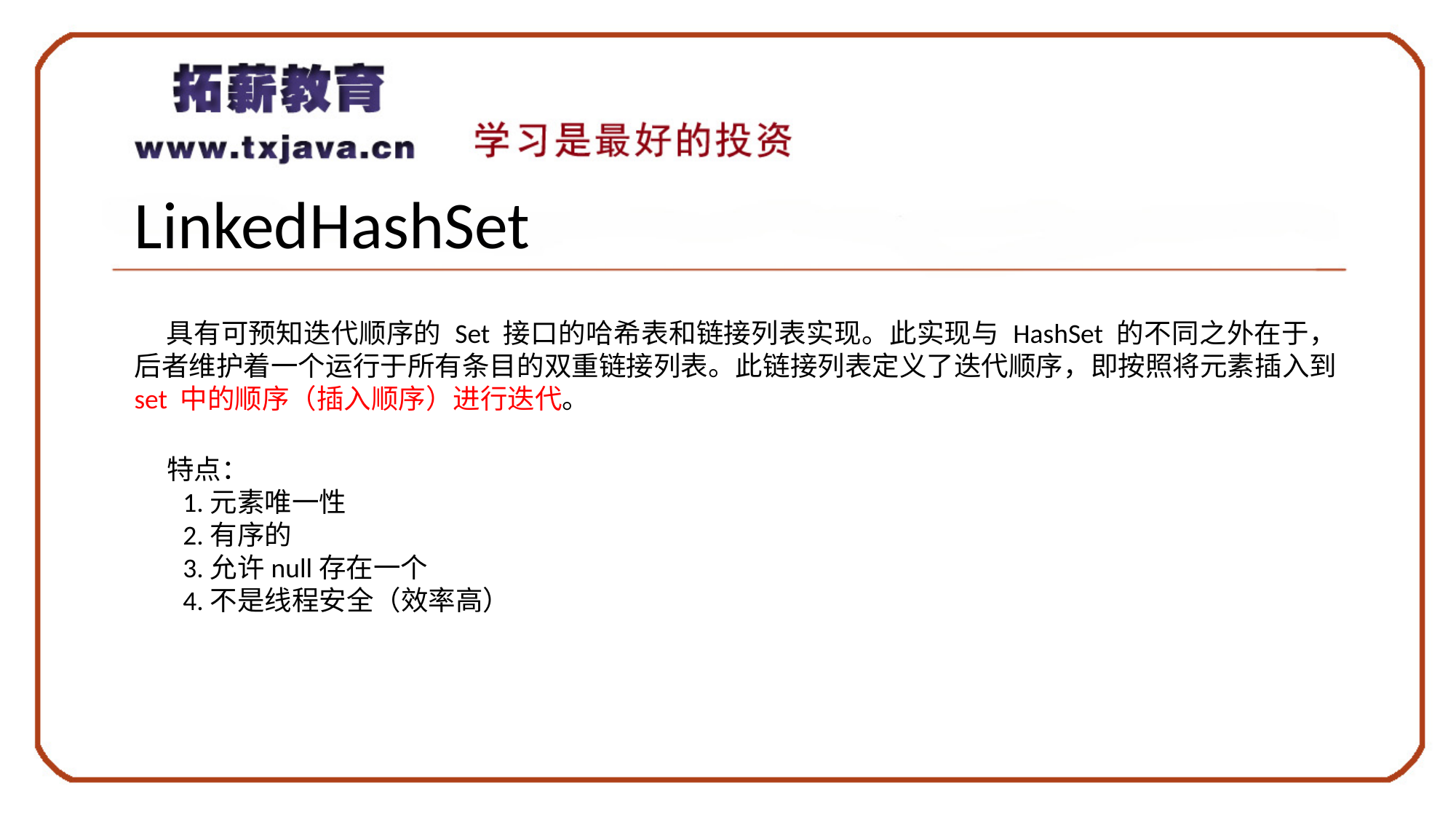

# LinkedHashSet
具有可预知迭代顺序的 Set 接口的哈希表和链接列表实现。此实现与 HashSet 的不同之外在于，后者维护着一个运行于所有条目的双重链接列表。此链接列表定义了迭代顺序，即按照将元素插入到 set 中的顺序（插入顺序）进行迭代。
特点：
1.元素唯一性
2.有序的
3.允许null存在一个
4.不是线程安全（效率高）